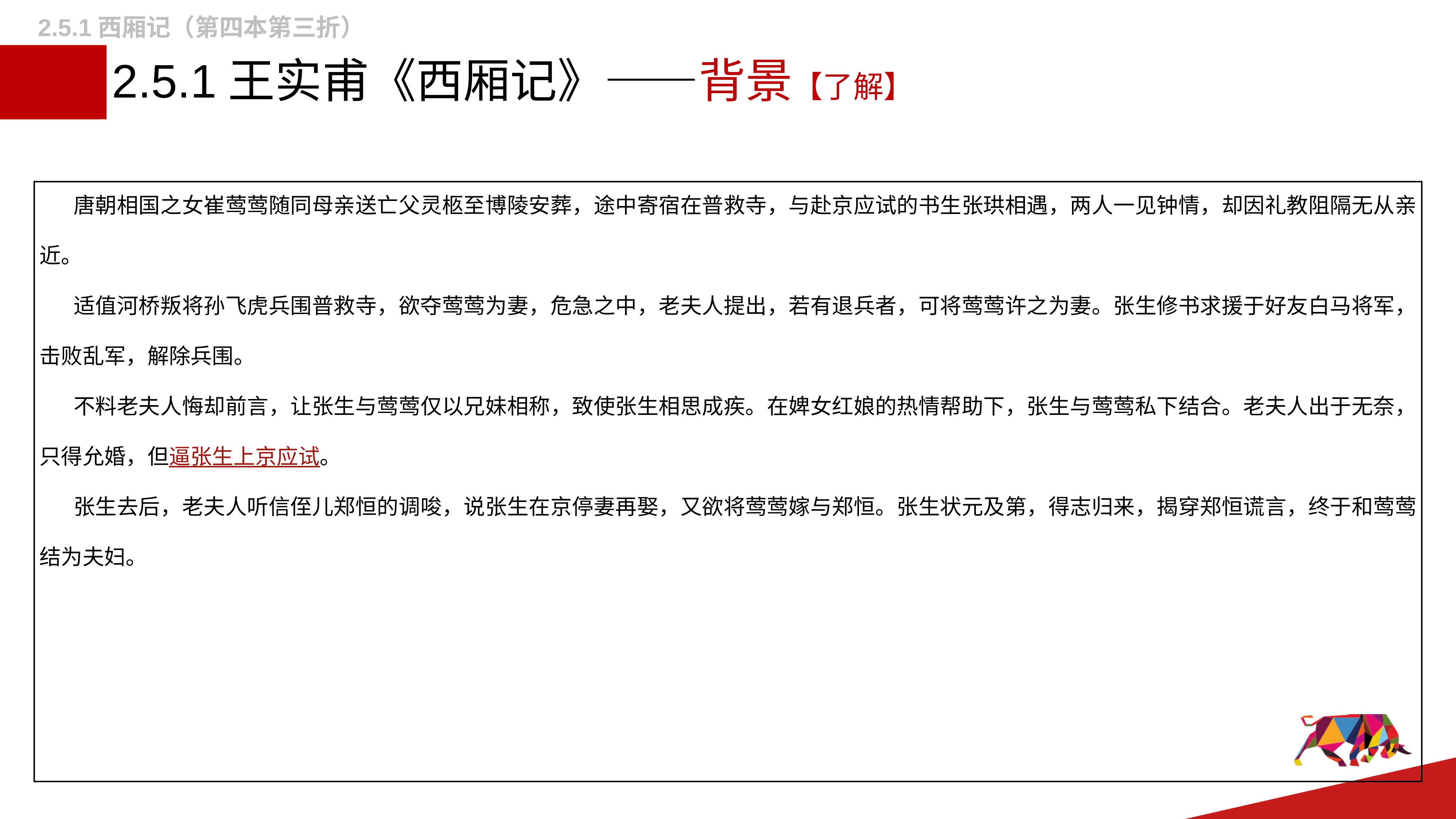

2.5.1西厢记（第四本第三折）
# 2.5.1王实甫《西厢记》——背景【了解】
  唐朝相国之女崔莺莺随同母亲送亡父灵柩至博陵安葬，途中寄宿在普救寺，与赴京应试的书生张珙相遇，两人一见钟情，却因礼教阻隔无从亲近。
  适值河桥叛将孙飞虎兵围普救寺，欲夺莺莺为妻，危急之中，老夫人提出，若有退兵者，可将莺莺许之为妻。张生修书求援于好友白马将军，击败乱军，解除兵围。
  不料老夫人悔却前言，让张生与莺莺仅以兄妹相称，致使张生相思成疾。在婢女红娘的热情帮助下，张生与莺莺私下结合。老夫人出于无奈，只得允婚，但逼张生上京应试。
  张生去后，老夫人听信侄儿郑恒的调唆，说张生在京停妻再娶，又欲将莺莺嫁与郑恒。张生状元及第，得志归来，揭穿郑恒谎言，终于和莺莺结为夫妇。